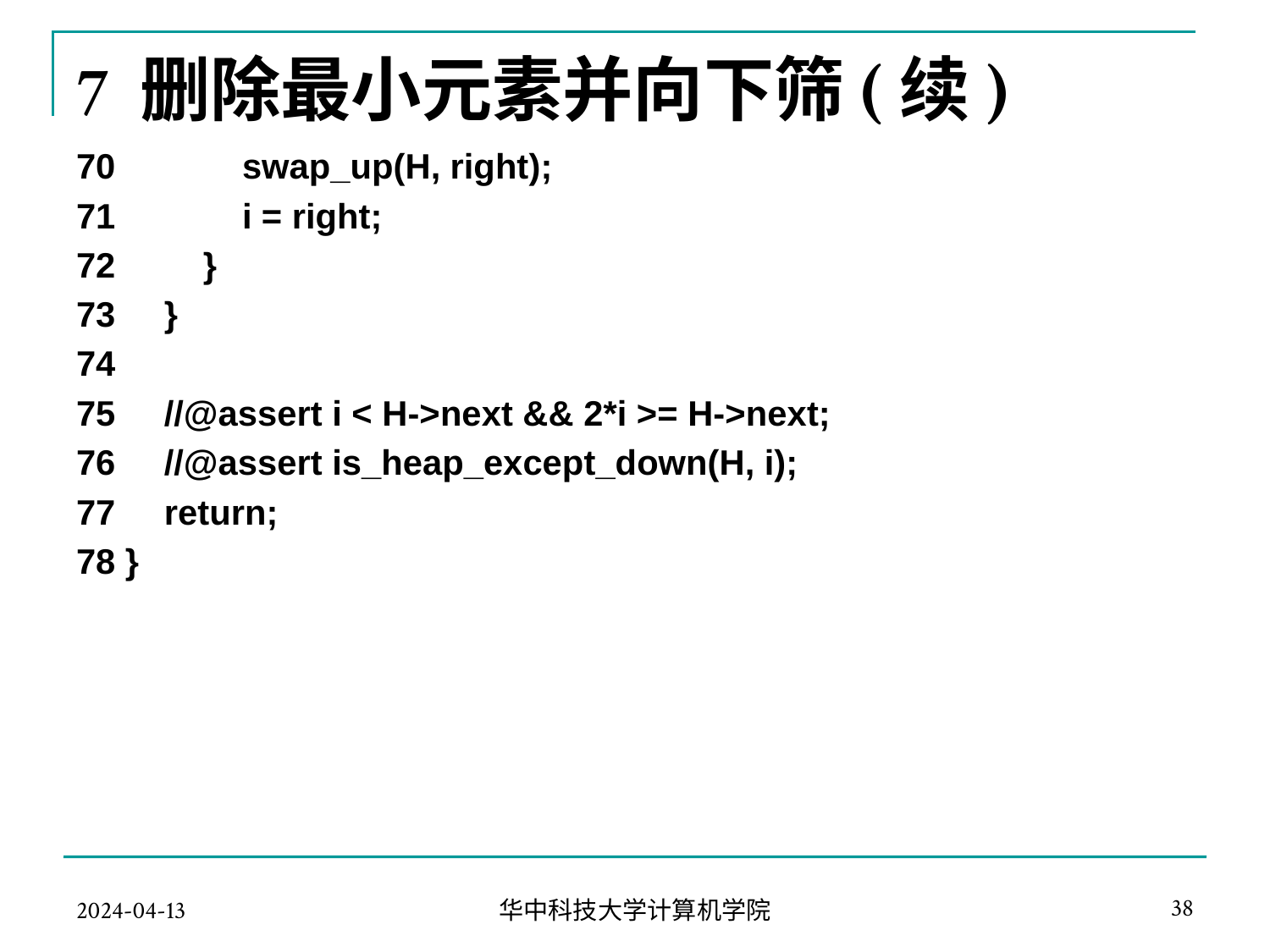

# 7 删除最小元素并向下筛(续)
70             swap_up(H, right);
71             i = right;
72         }
73     }
74
75     //@assert i < H->next && 2*i >= H->next;
76     //@assert is_heap_except_down(H, i);
77     return;
78 }
2024-04-13
38
华中科技大学计算机学院